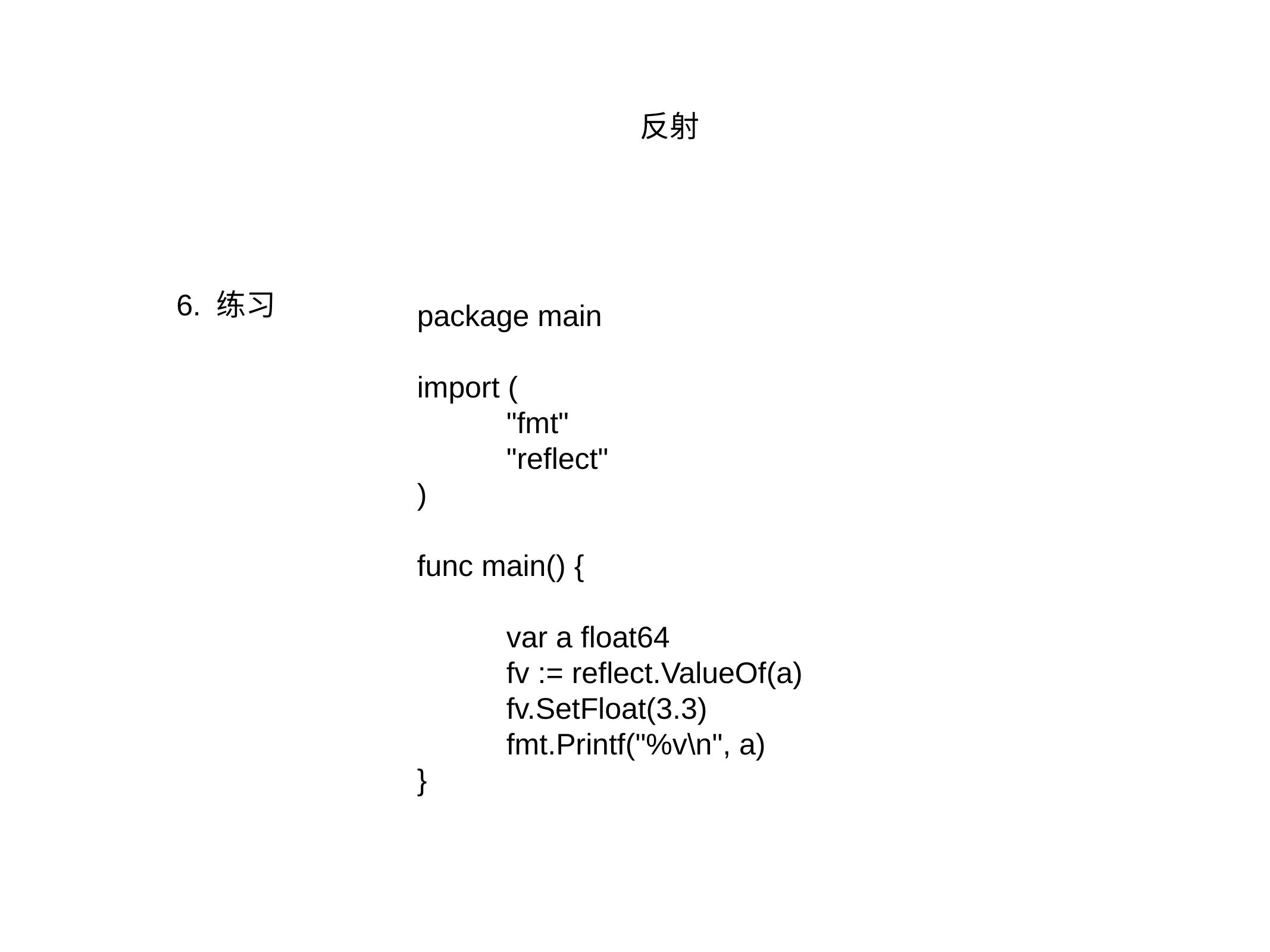

反射
6. 练习
package main

import (
	"fmt"
	"reflect"
)

func main() {

	var a float64
	fv := reflect.ValueOf(a)
	fv.SetFloat(3.3)
	fmt.Printf("%v\n", a)
}